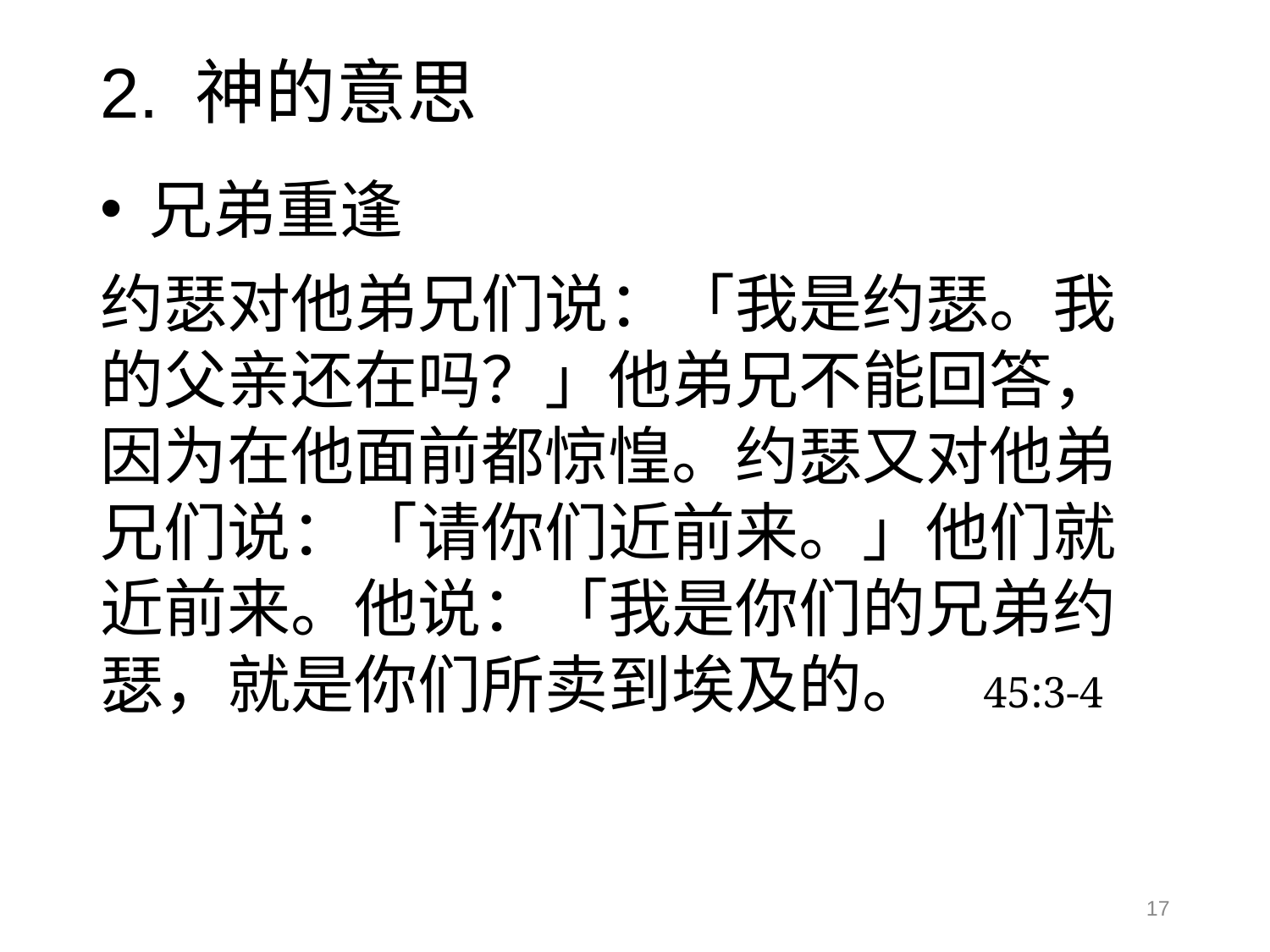

# 2. 神的意思
兄弟重逢
约瑟对他弟兄们说：「我是约瑟。我的父亲还在吗？」他弟兄不能回答，因为在他面前都惊惶。约瑟又对他弟兄们说：「请你们近前来。」他们就近前来。他说：「我是你们的兄弟约瑟，就是你们所卖到埃及的。   45:3-4
17